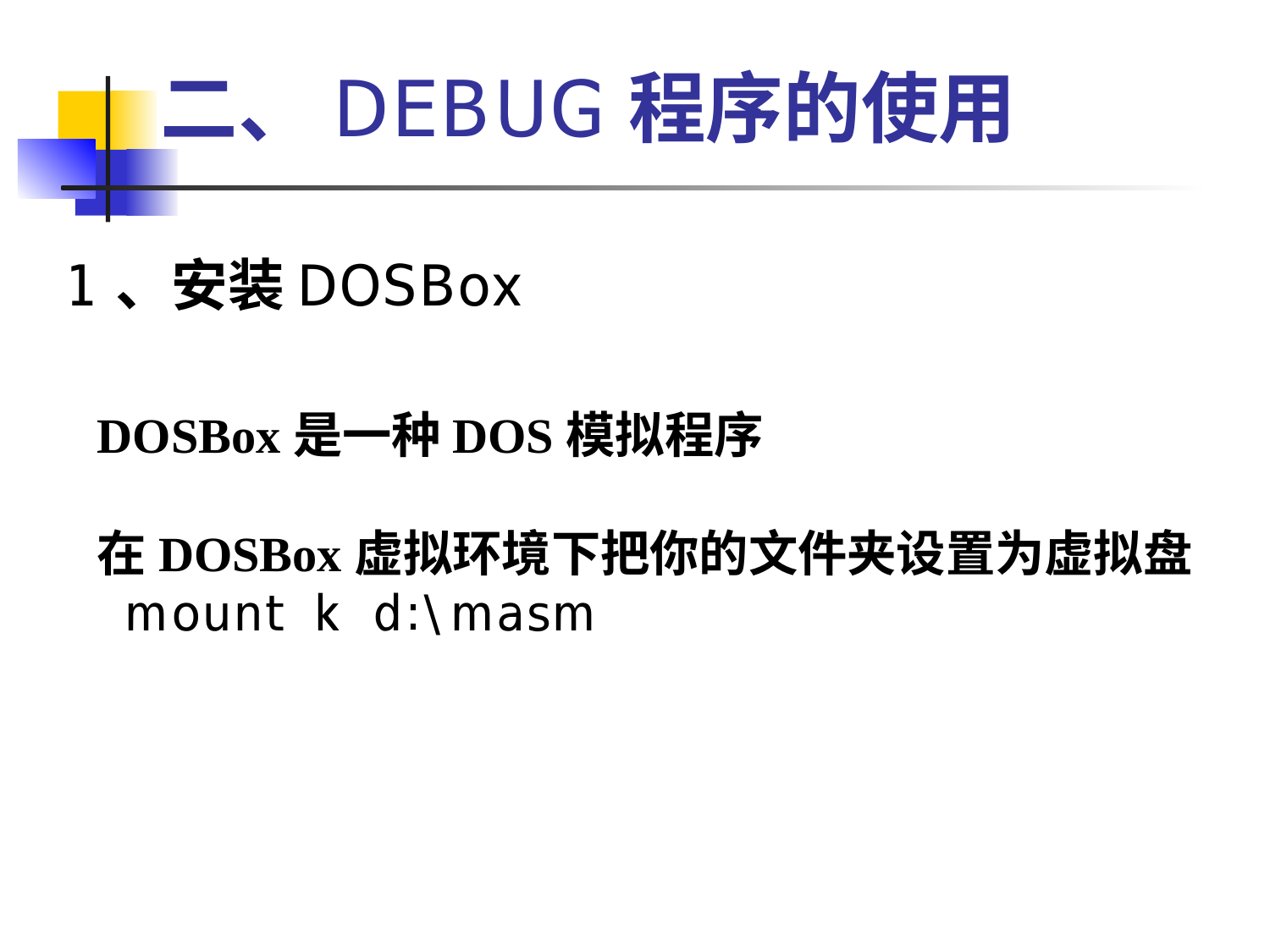

# 二、DEBUG程序的使用
1、安装DOSBox

DOSBox是一种DOS模拟程序

在DOSBox虚拟环境下把你的文件夹设置为虚拟盘
  mount  k  d:\masm